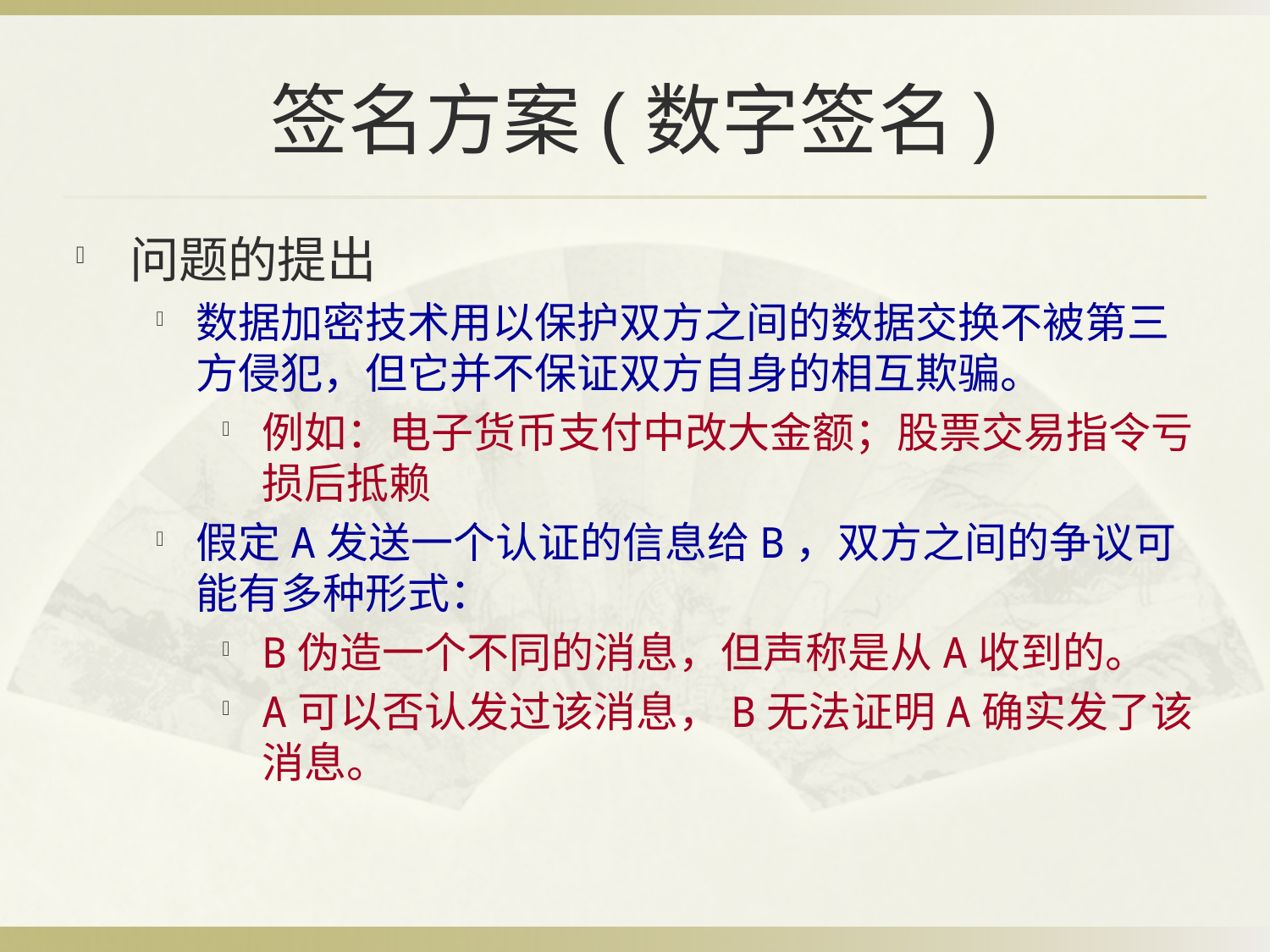

# 签名方案(数字签名)
问题的提出
数据加密技术用以保护双方之间的数据交换不被第三方侵犯，但它并不保证双方自身的相互欺骗。
例如：电子货币支付中改大金额；股票交易指令亏损后抵赖
假定A发送一个认证的信息给B，双方之间的争议可能有多种形式：
B伪造一个不同的消息，但声称是从A收到的。
A可以否认发过该消息，B无法证明A确实发了该消息。